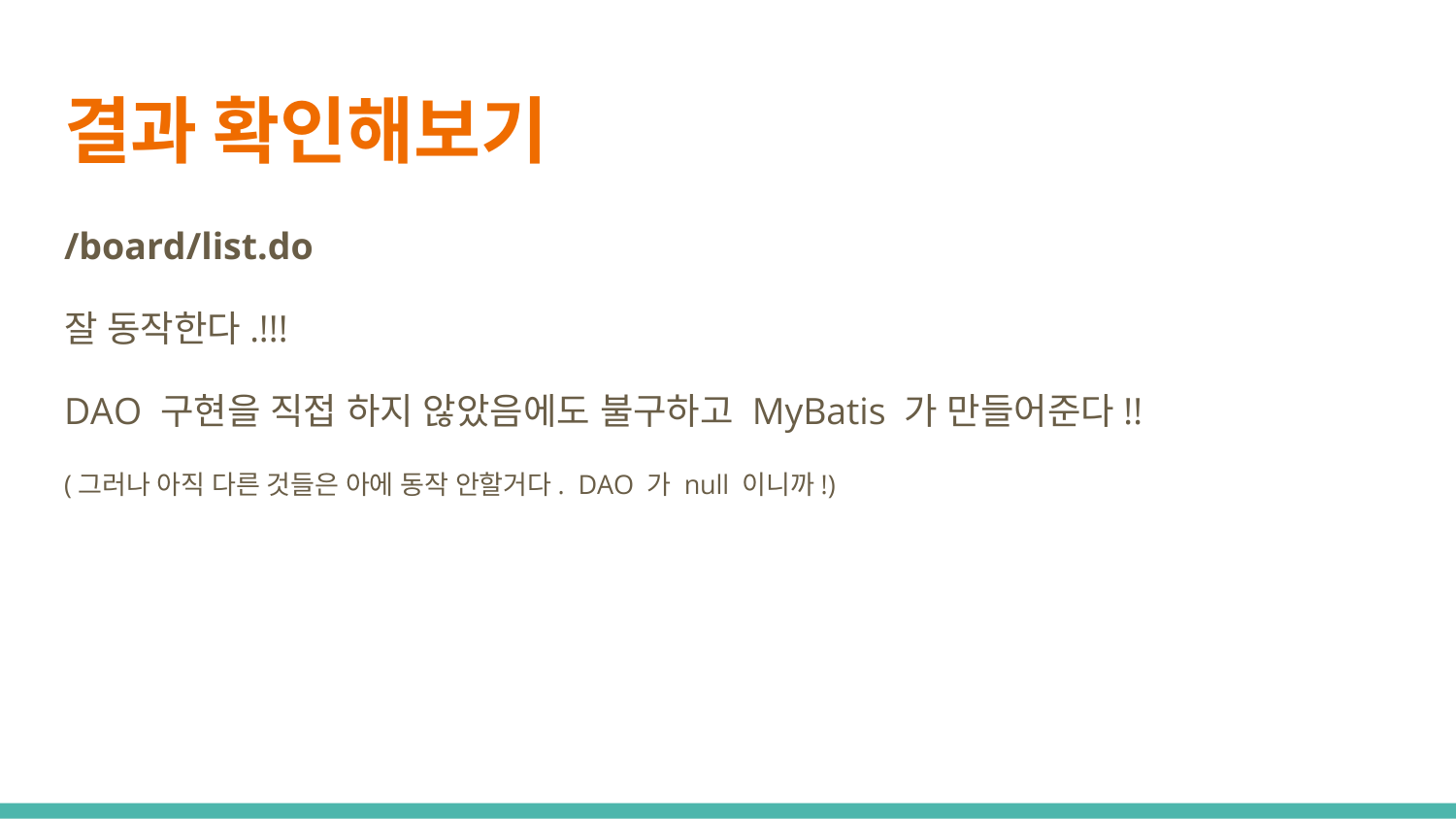

# 결과 확인해보기
/board/list.do
잘 동작한다.!!!
DAO 구현을 직접 하지 않았음에도 불구하고 MyBatis 가 만들어준다!!
(그러나 아직 다른 것들은 아에 동작 안할거다.  DAO 가 null 이니까!)